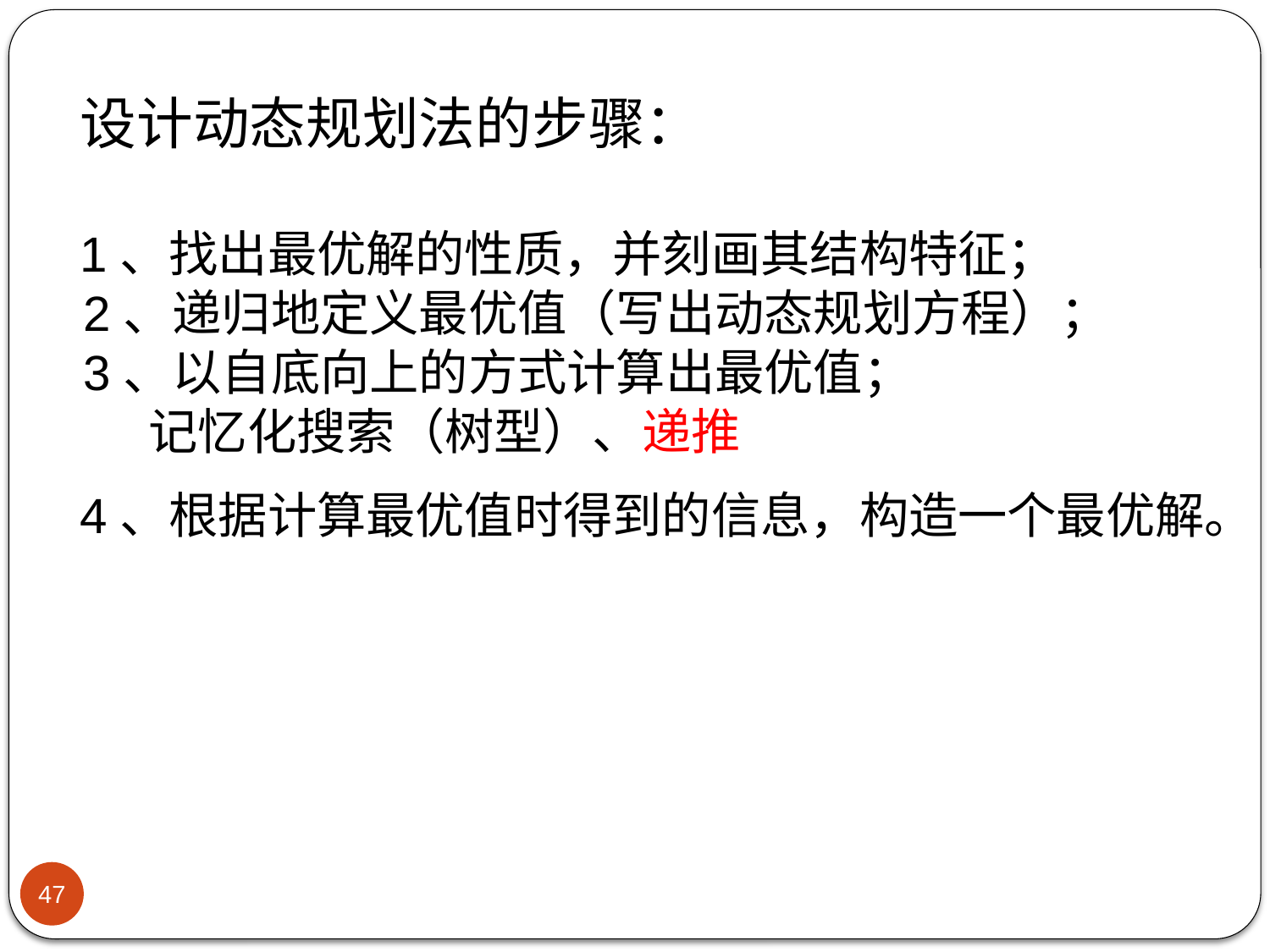

设计动态规划法的步骤：
   1、找出最优解的性质，并刻画其结构特征；
   2、递归地定义最优值（写出动态规划方程）；
   3、以自底向上的方式计算出最优值；
          记忆化搜索（树型）、递推
   4、根据计算最优值时得到的信息，构造一个最优解。
47